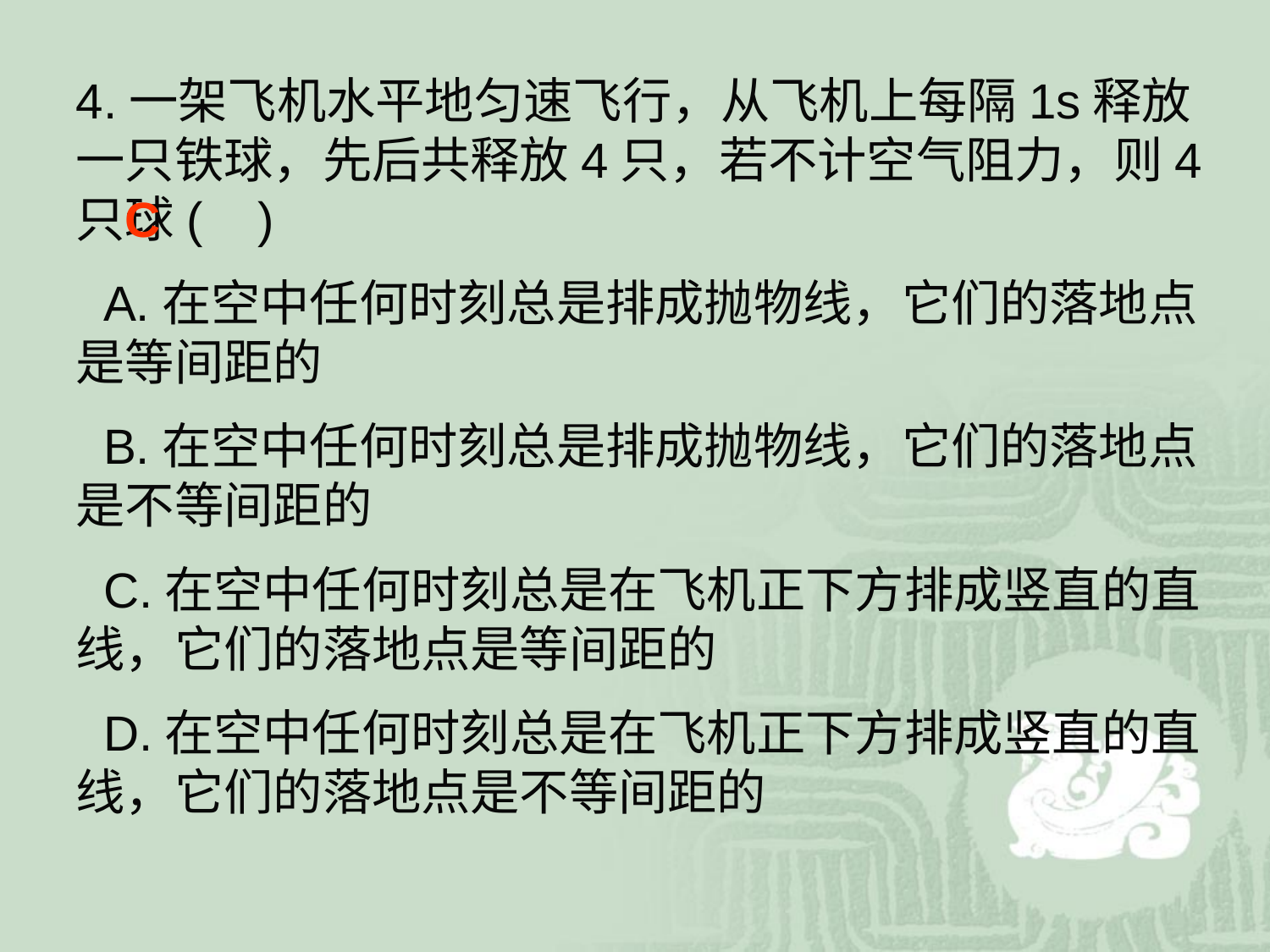

4.一架飞机水平地匀速飞行，从飞机上每隔1s释放一只铁球，先后共释放4只，若不计空气阻力，则4只球(    )
  A.在空中任何时刻总是排成抛物线，它们的落地点是等间距的
  B.在空中任何时刻总是排成抛物线，它们的落地点是不等间距的
  C.在空中任何时刻总是在飞机正下方排成竖直的直线，它们的落地点是等间距的
  D.在空中任何时刻总是在飞机正下方排成竖直的直线，它们的落地点是不等间距的
C